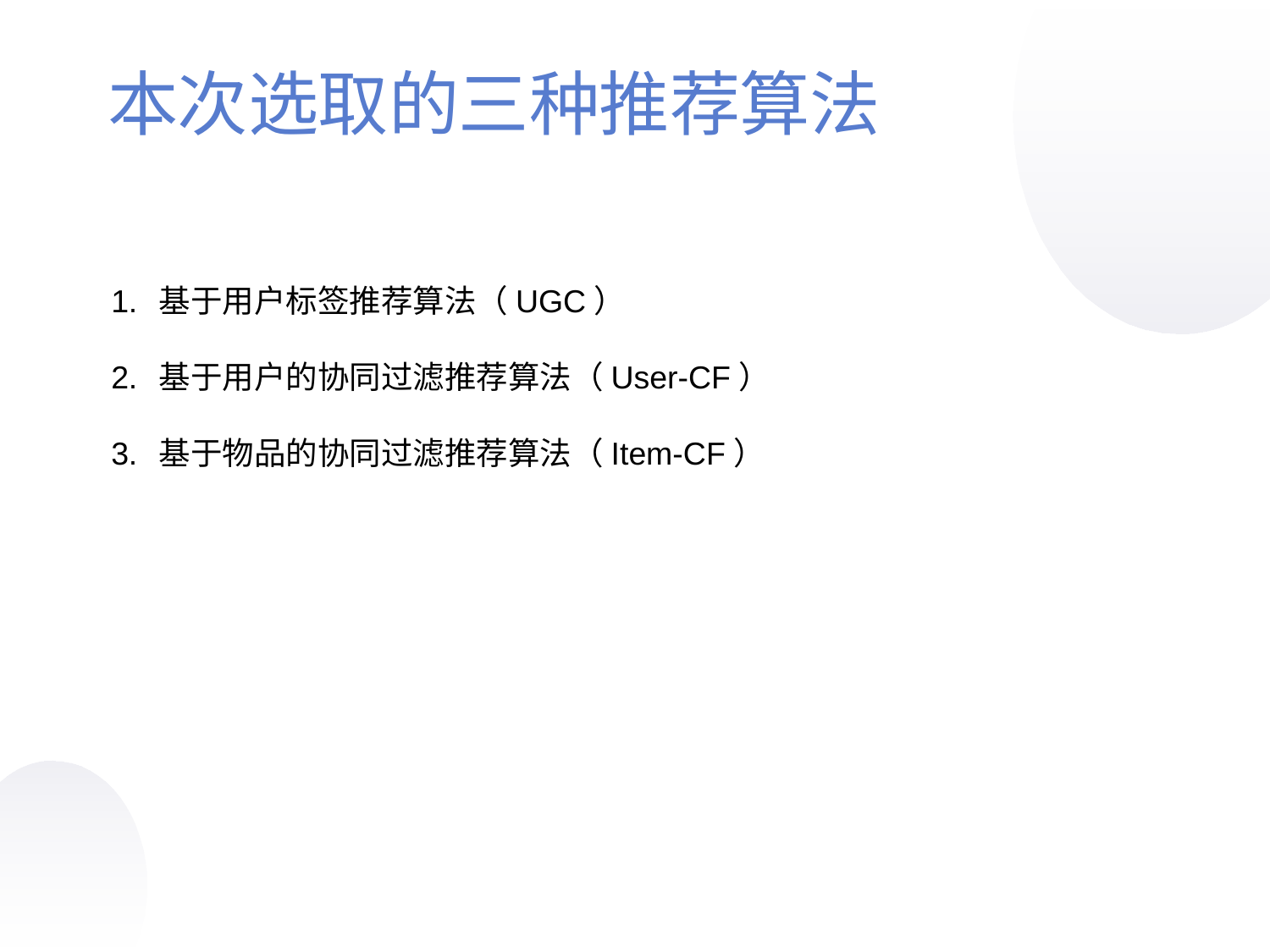

本次选取的三种推荐算法
基于用户标签推荐算法（UGC）

基于用户的协同过滤推荐算法（User-CF）

基于物品的协同过滤推荐算法（Item-CF）